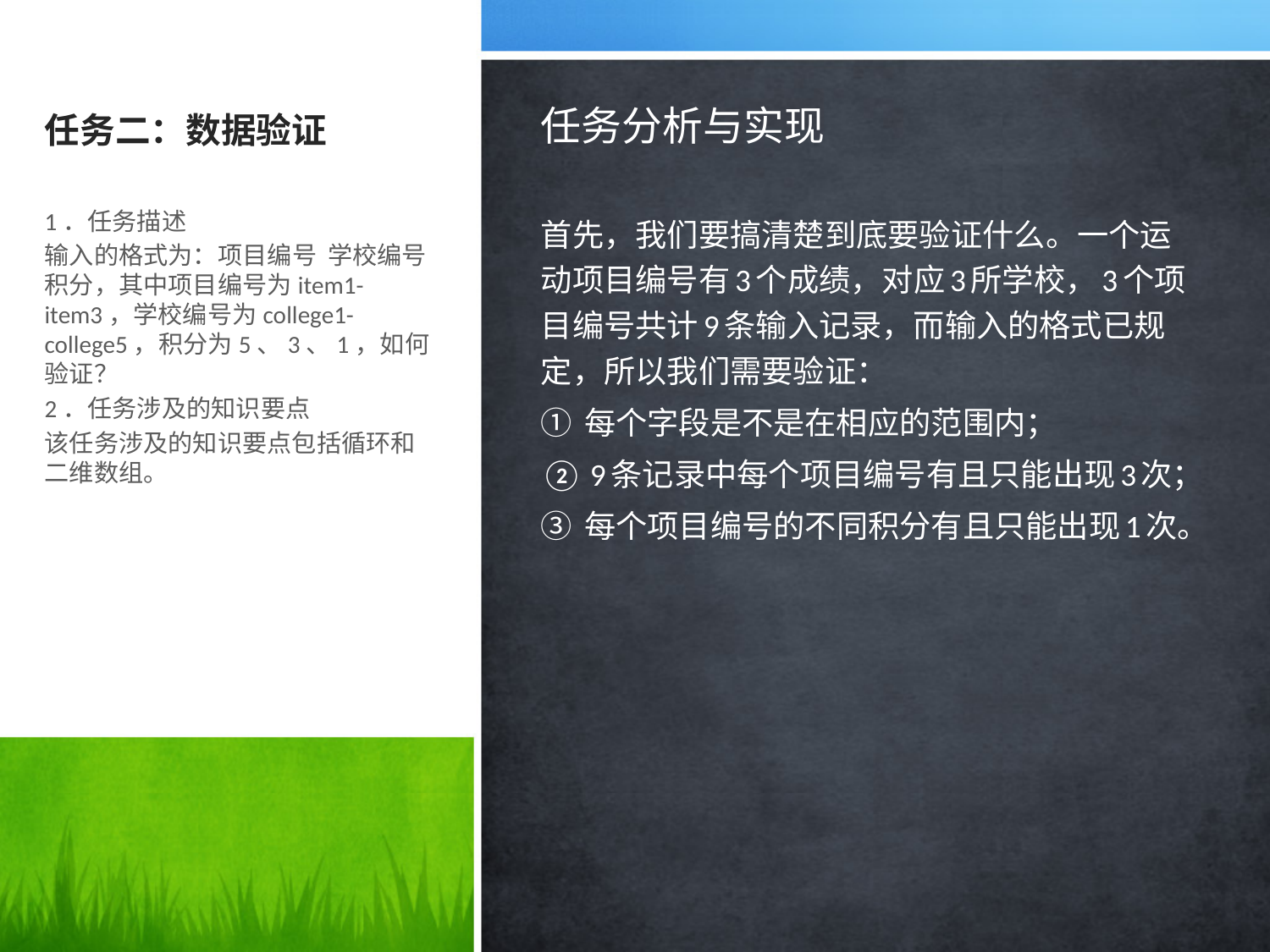

# 任务二：数据验证
任务分析与实现

首先，我们要搞清楚到底要验证什么。一个运动项目编号有3个成绩，对应3所学校，3个项目编号共计9条输入记录，而输入的格式已规定，所以我们需要验证：
① 每个字段是不是在相应的范围内；
② 9条记录中每个项目编号有且只能出现3次；
③ 每个项目编号的不同积分有且只能出现1次。

1．任务描述
输入的格式为：项目编号  学校编号  积分，其中项目编号为item1- item3，学校编号为college1-college5，积分为5、3、1，如何验证？
2．任务涉及的知识要点
该任务涉及的知识要点包括循环和二维数组。